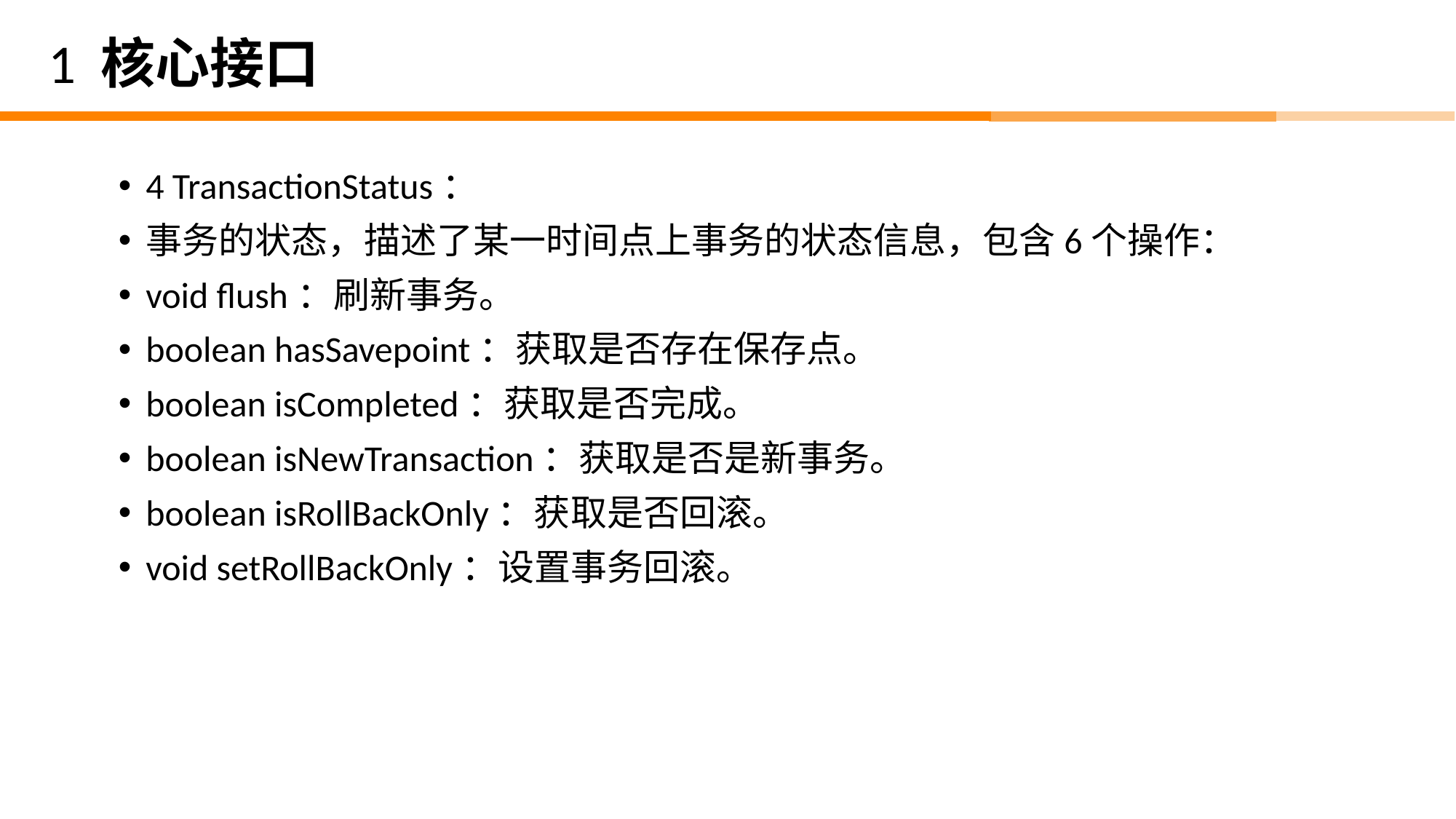

# 1 核心接口
4 TransactionStatus：
事务的状态，描述了某一时间点上事务的状态信息，包含6个操作：
void flush：刷新事务。
boolean hasSavepoint：获取是否存在保存点。
boolean isCompleted：获取是否完成。
boolean isNewTransaction：获取是否是新事务。
boolean isRollBackOnly：获取是否回滚。
void setRollBackOnly：设置事务回滚。